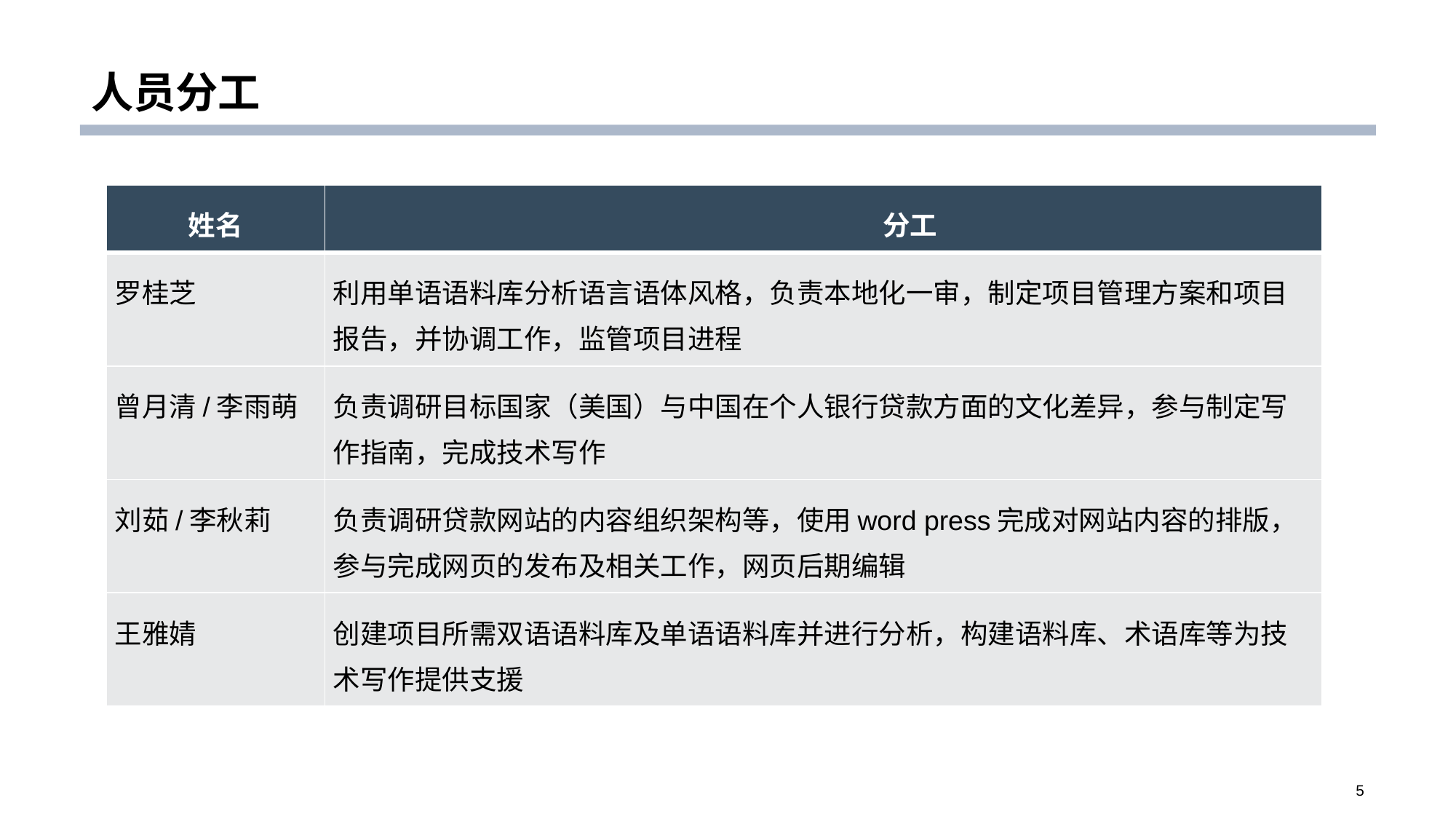

# 人员分工
| 姓名 | 分工 |
| --- | --- |
| 罗桂芝 | 利用单语语料库分析语言语体风格，负责本地化一审，制定项目管理方案和项目报告，并协调工作，监管项目进程 |
| 曾月清/李雨萌 | 负责调研目标国家（美国）与中国在个人银行贷款方面的文化差异，参与制定写作指南，完成技术写作 |
| 刘茹/李秋莉 | 负责调研贷款网站的内容组织架构等，使用word press完成对网站内容的排版，参与完成网页的发布及相关工作，网页后期编辑 |
| 王雅婧 | 创建项目所需双语语料库及单语语料库并进行分析，构建语料库、术语库等为技术写作提供支援 |
5